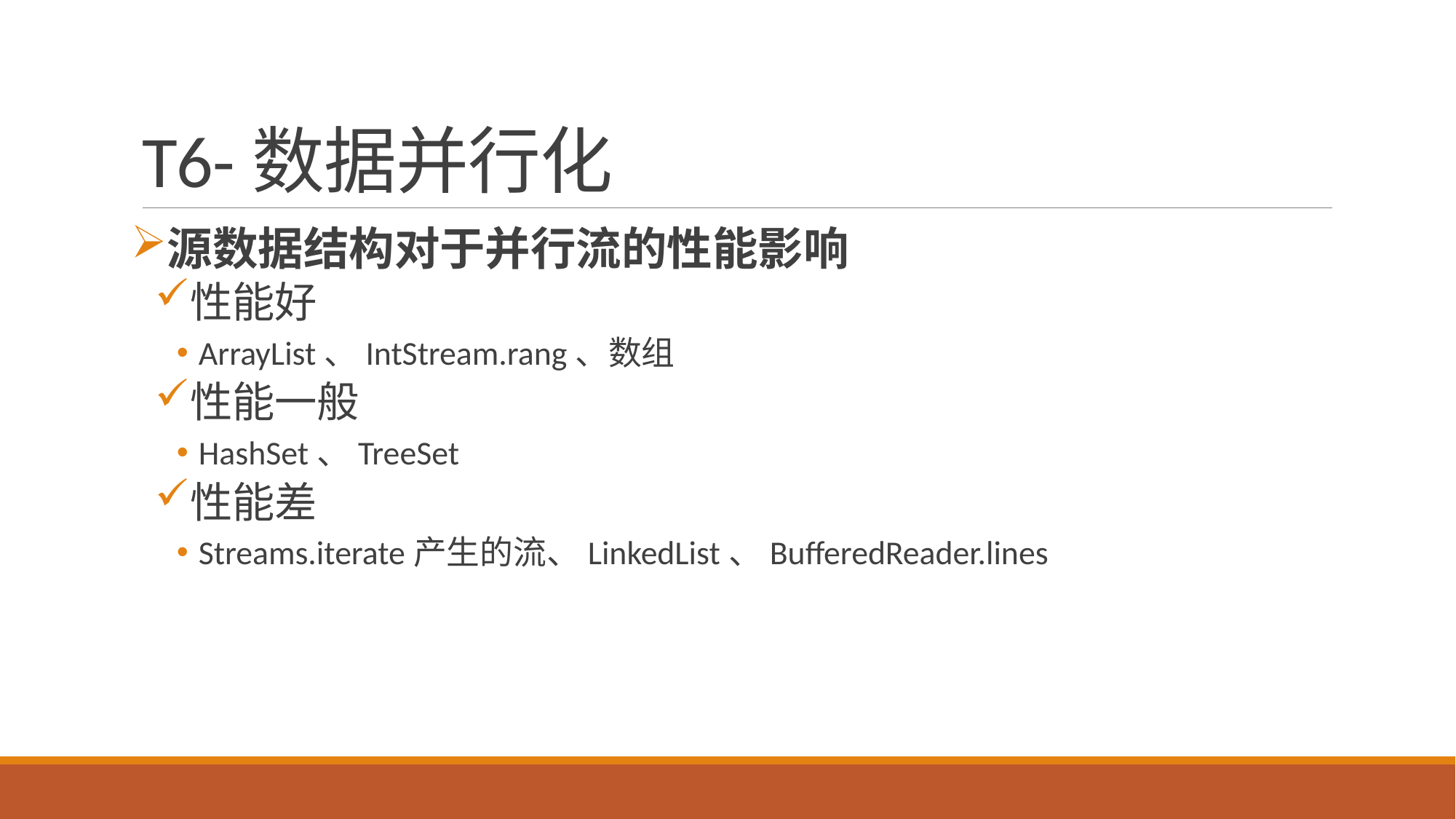

# T6-数据并行化
源数据结构对于并行流的性能影响
性能好
ArrayList、IntStream.rang、数组
性能一般
HashSet、TreeSet
性能差
Streams.iterate产生的流、LinkedList、BufferedReader.lines